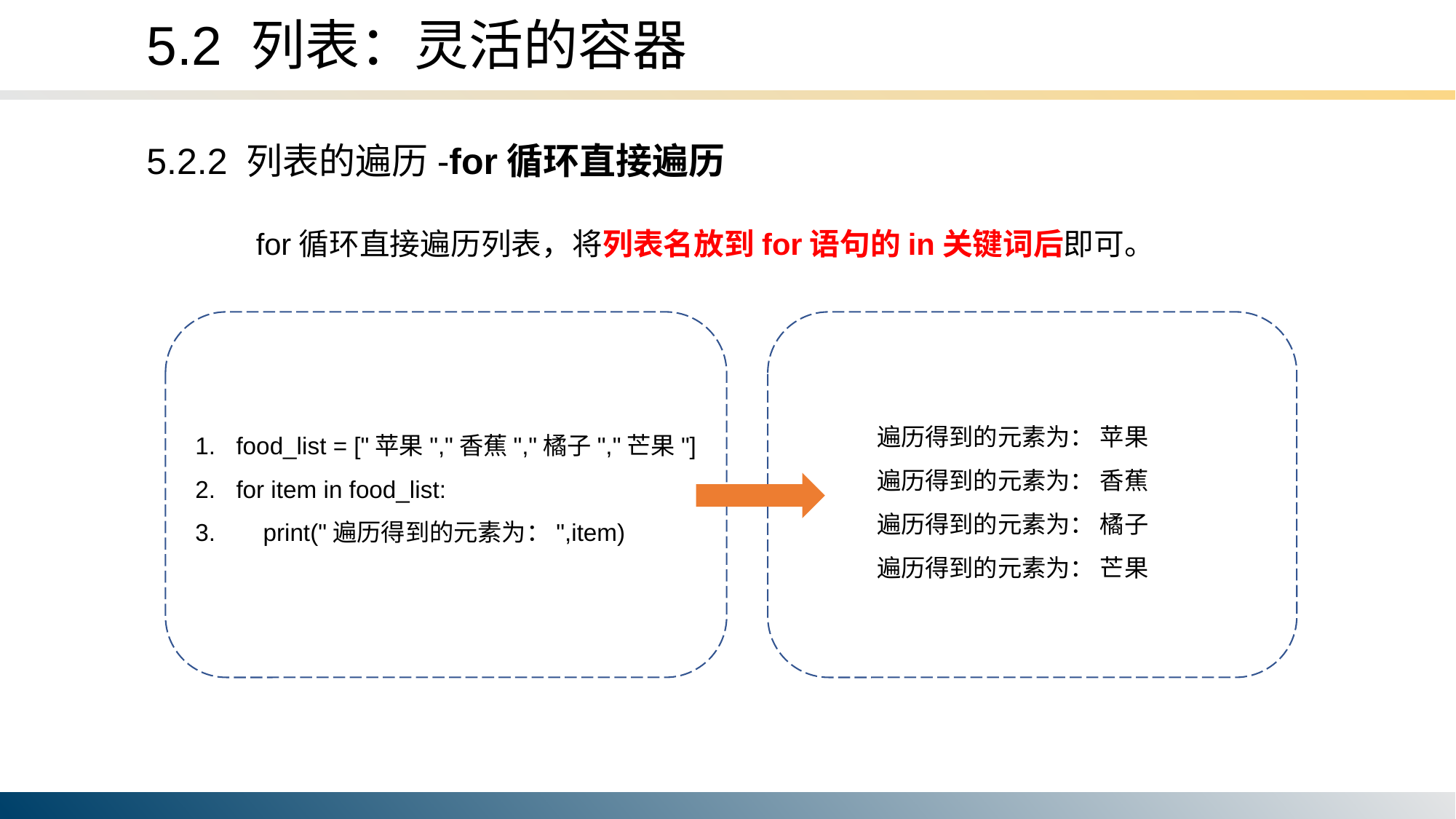

5.2 列表：灵活的容器
5.2.2 列表的遍历-for循环直接遍历
for循环直接遍历列表，将列表名放到for语句的in关键词后即可。

遍历得到的元素为： 苹果
遍历得到的元素为： 香蕉
遍历得到的元素为： 橘子
遍历得到的元素为： 芒果
food_list = ["苹果","香蕉","橘子","芒果"]
for item in food_list:
    print("遍历得到的元素为：",item)